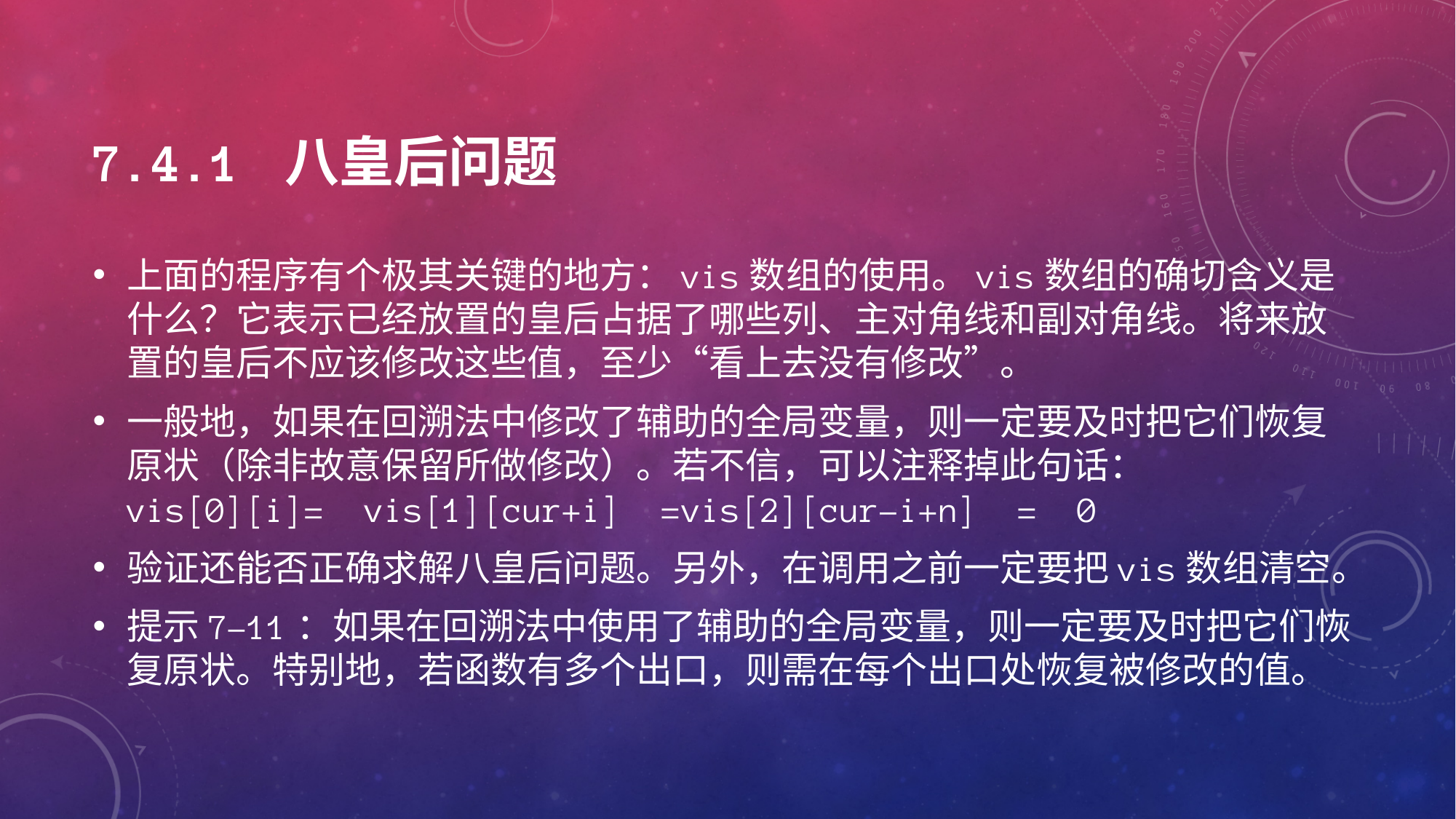

# 7.4.1 八皇后问题
上面的程序有个极其关键的地方：vis数组的使用。vis数组的确切含义是什么？它表示已经放置的皇后占据了哪些列、主对角线和副对角线。将来放置的皇后不应该修改这些值，至少“看上去没有修改”。
一般地，如果在回溯法中修改了辅助的全局变量，则一定要及时把它们恢复原状（除非故意保留所做修改）。若不信，可以注释掉此句话：
vis[0][i]=  vis[1][cur+i]  =vis[2][cur-i+n]  =  0
验证还能否正确求解八皇后问题。另外，在调用之前一定要把vis数组清空。
提示7-11：如果在回溯法中使用了辅助的全局变量，则一定要及时把它们恢复原状。特别地，若函数有多个出口，则需在每个出口处恢复被修改的值。